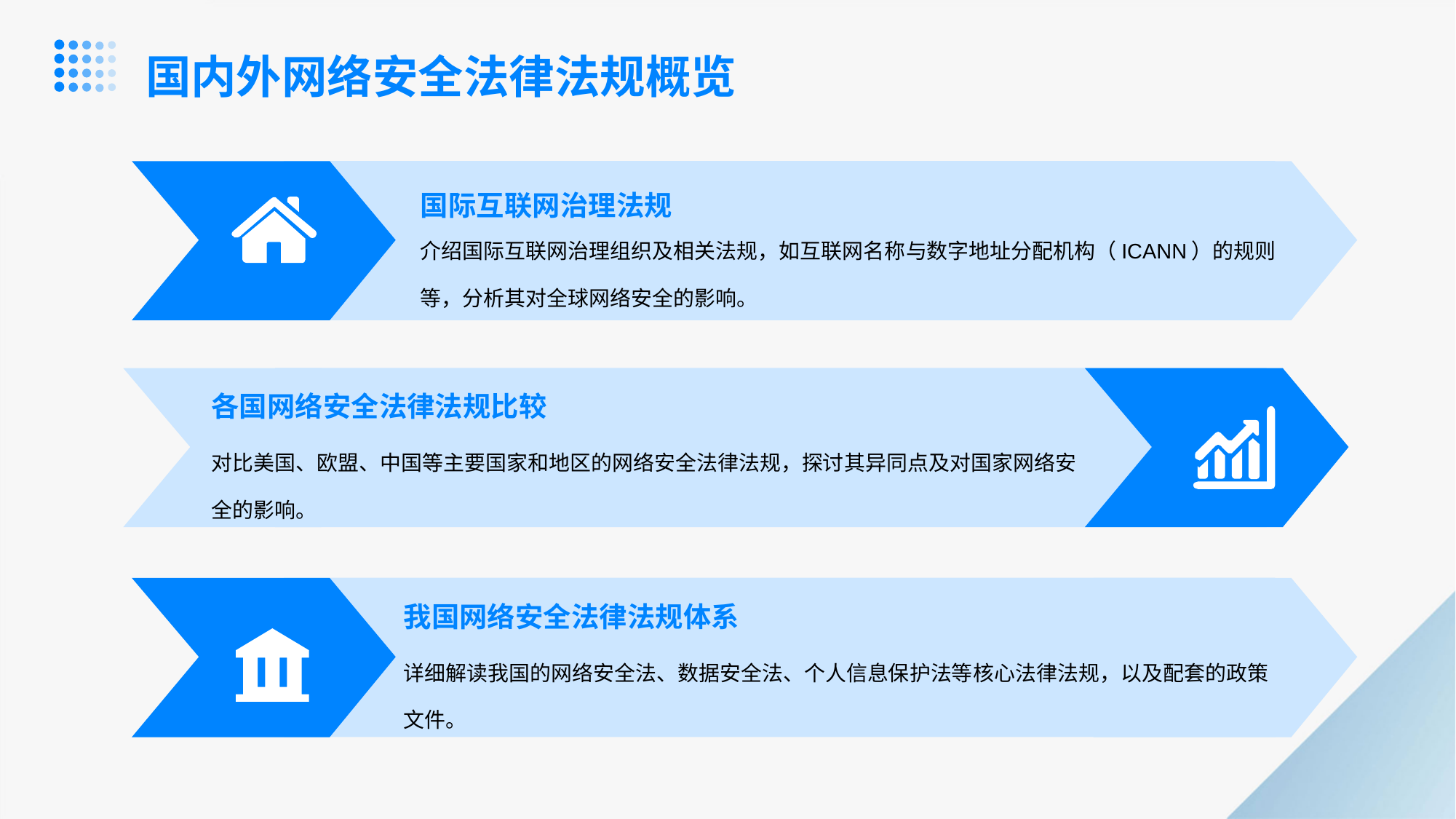

国内外网络安全法律法规概览

国际互联网治理法规

介绍国际互联网治理组织及相关法规，如互联网名称与数字地址分配机构（ICANN）的规则等，分析其对全球网络安全的影响。

各国网络安全法律法规比较

对比美国、欧盟、中国等主要国家和地区的网络安全法律法规，探讨其异同点及对国家网络安全的影响。

我国网络安全法律法规体系

详细解读我国的网络安全法、数据安全法、个人信息保护法等核心法律法规，以及配套的政策文件。